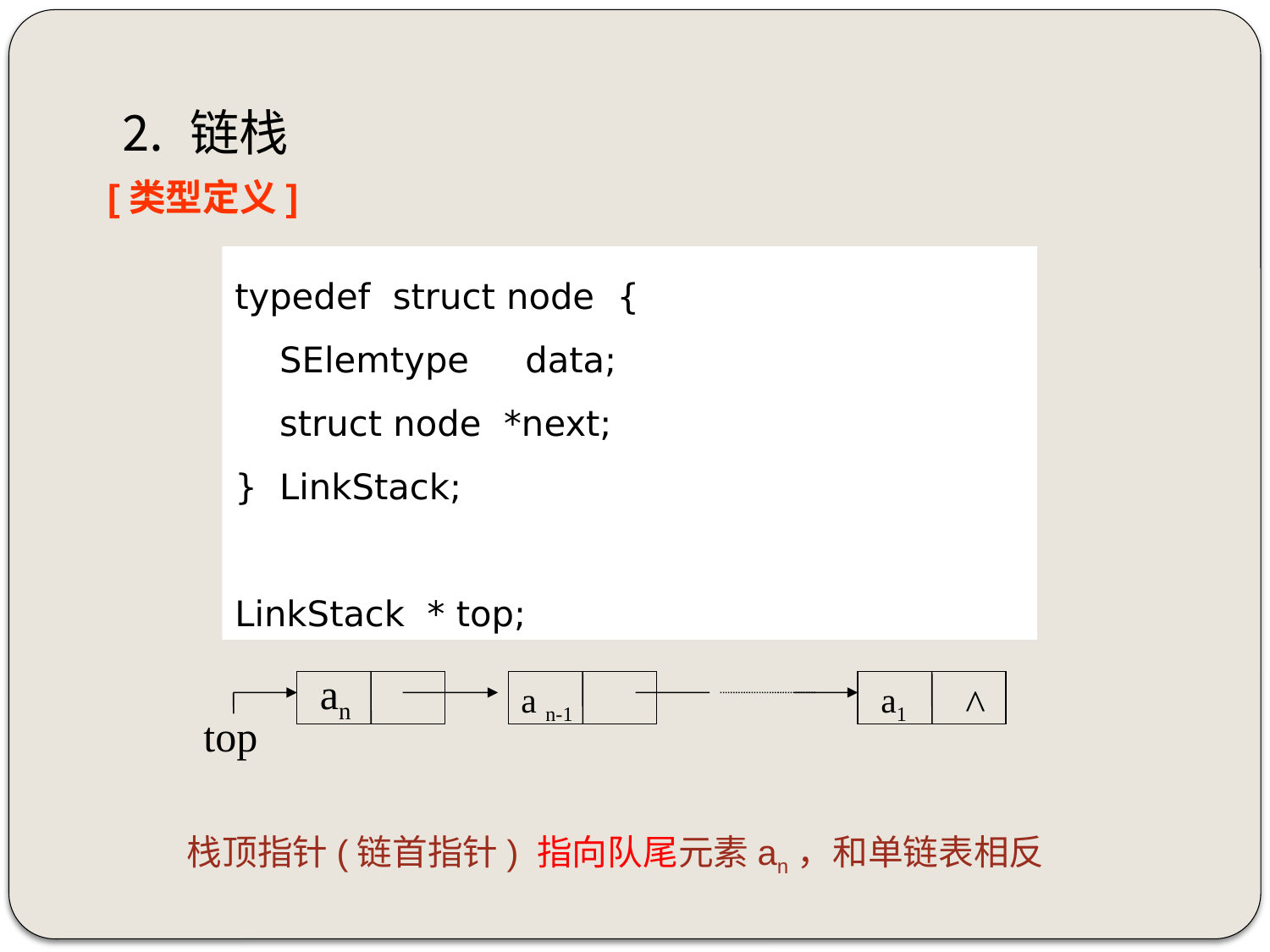

⒉ 链栈
[类型定义]
typedef  struct node  {
    SElemtype     data;
    struct node  *next;
}  LinkStack;

LinkStack  * top;
an

a n-1

a1

^

top
栈顶指针(链首指针) 指向队尾元素an，和单链表相反